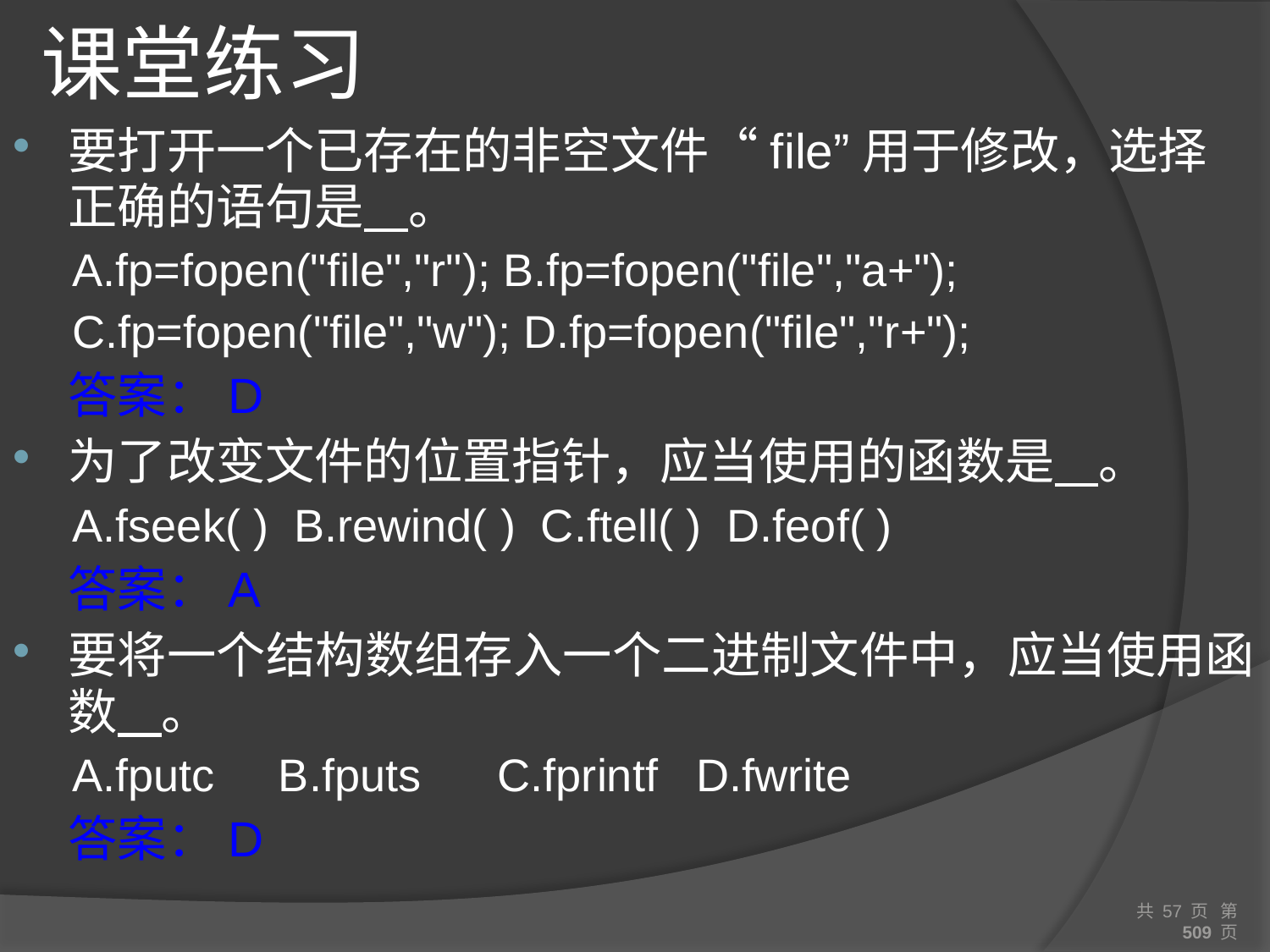

# 课堂练习
要打开一个已存在的非空文件“file”用于修改，选择正确的语句是    。
A.fp=fopen("file","r"); B.fp=fopen("file","a+");
C.fp=fopen("file","w"); D.fp=fopen("file","r+");
	答案：D
为了改变文件的位置指针，应当使用的函数是    。
A.fseek( )  B.rewind( )  C.ftell( )  D.feof( )
	答案：A
要将一个结构数组存入一个二进制文件中，应当使用函数    。
A.fputc     B.fputs      C.fprintf   D.fwrite
	答案：D
共 57 页   第 509 页